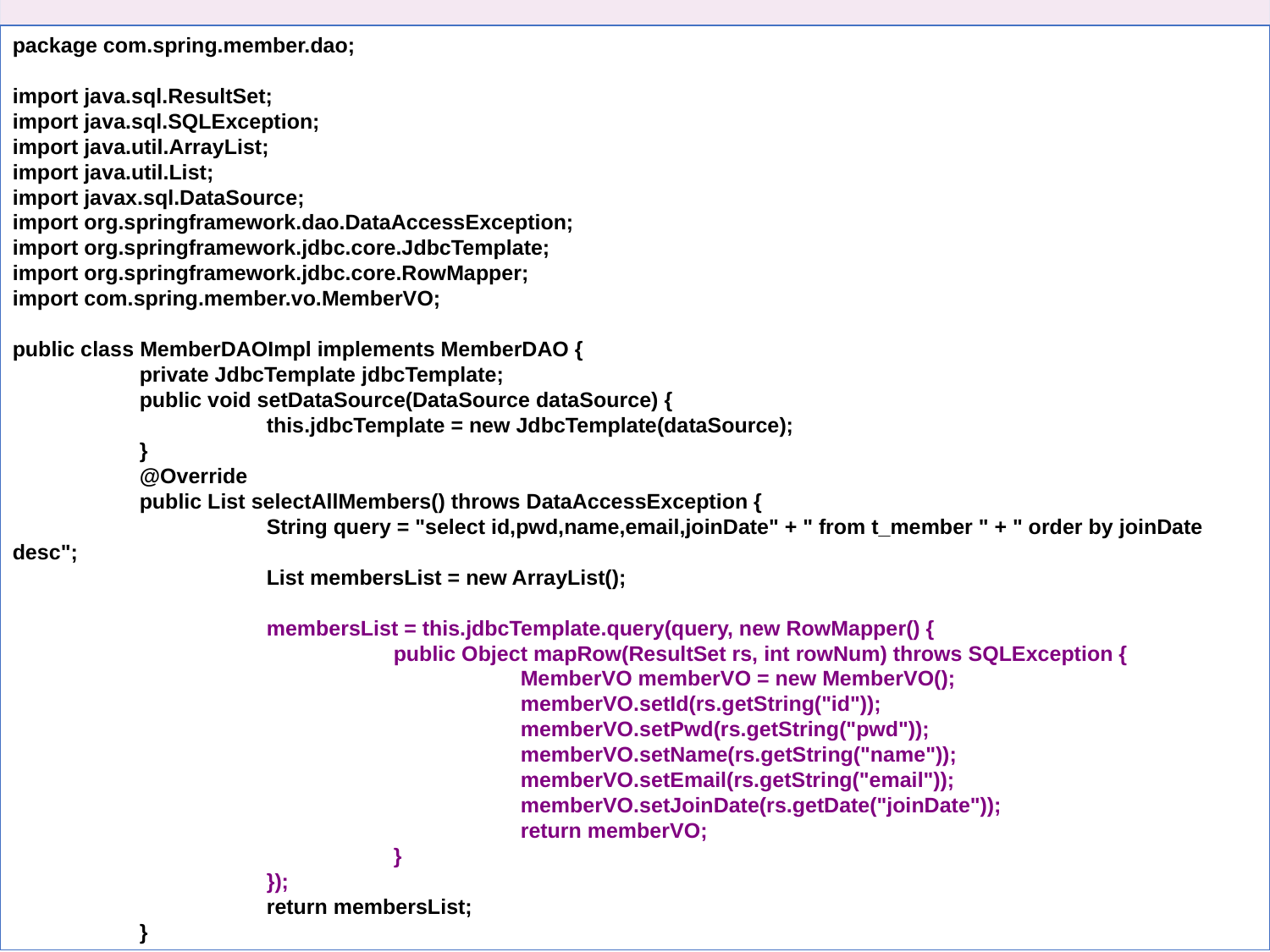

22장 스프링 JDBC 기능
package com.spring.member.dao;

import java.sql.ResultSet;
import java.sql.SQLException;
import java.util.ArrayList;
import java.util.List;
import javax.sql.DataSource;
import org.springframework.dao.DataAccessException;
import org.springframework.jdbc.core.JdbcTemplate;
import org.springframework.jdbc.core.RowMapper;
import com.spring.member.vo.MemberVO;

public class MemberDAOImpl implements MemberDAO {
	private JdbcTemplate jdbcTemplate;
	public void setDataSource(DataSource dataSource) {
		this.jdbcTemplate = new JdbcTemplate(dataSource);
	}
	@Override
	public List selectAllMembers() throws DataAccessException {
		String query = "select id,pwd,name,email,joinDate" + " from t_member " + " order by joinDate desc";
		List membersList = new ArrayList();

		membersList = this.jdbcTemplate.query(query, new RowMapper() {
			public Object mapRow(ResultSet rs, int rowNum) throws SQLException {
				MemberVO memberVO = new MemberVO();
				memberVO.setId(rs.getString("id"));
				memberVO.setPwd(rs.getString("pwd"));
				memberVO.setName(rs.getString("name"));
				memberVO.setEmail(rs.getString("email"));
				memberVO.setJoinDate(rs.getDate("joinDate"));
				return memberVO;
			}
		});
		return membersList;
	}
22.2 JdbcTemplate 클래스 이용해 회원 정보 조회